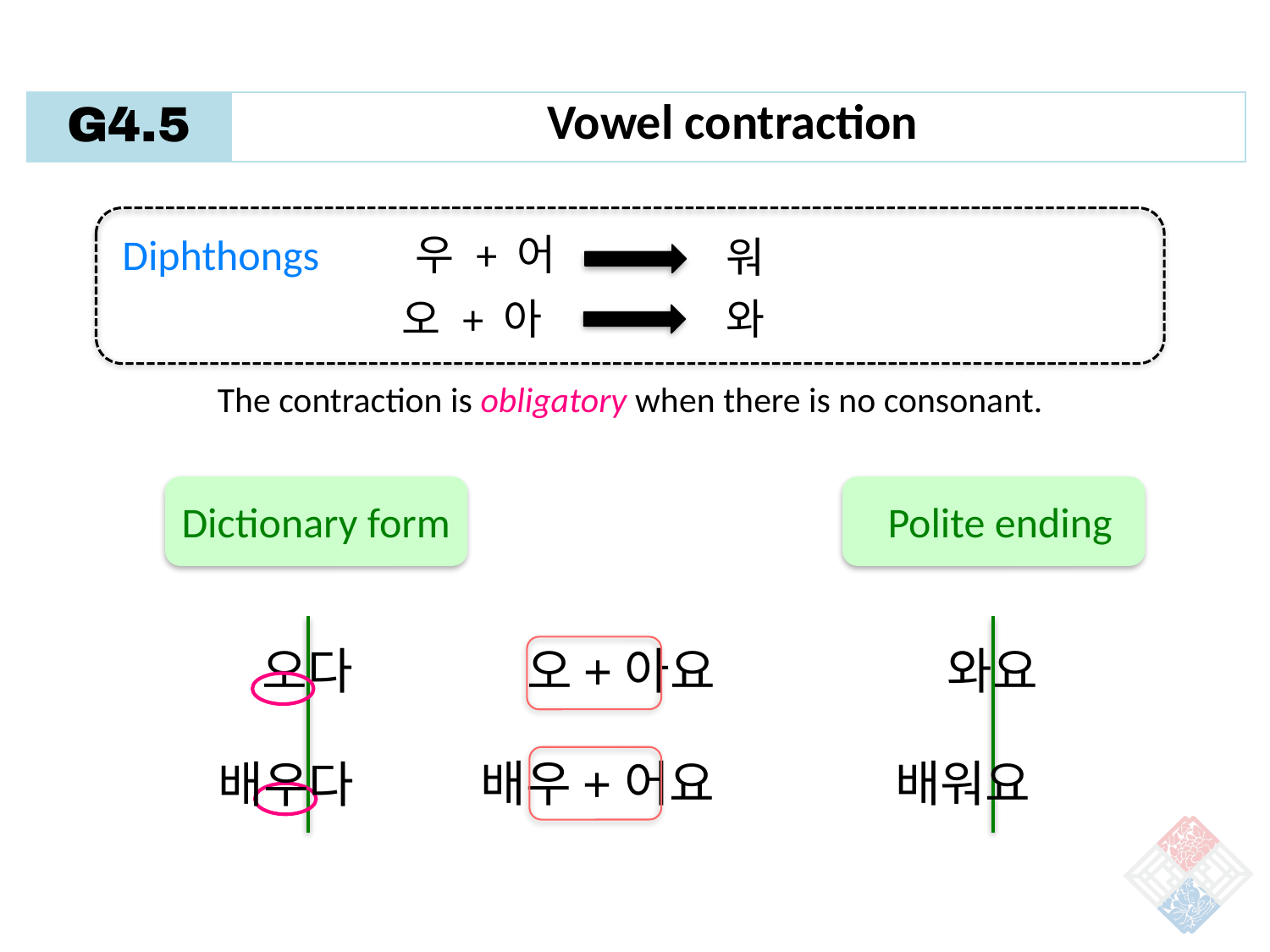

| G4.5 | Vowel contraction |
| --- | --- |

Diphthongs         우 + 어
워

오 + 아
와

The contraction is obligatory when there is no consonant.

Dictionary form
Polite ending
오다
오+아요
와요

배우+어요
배워요
배우다